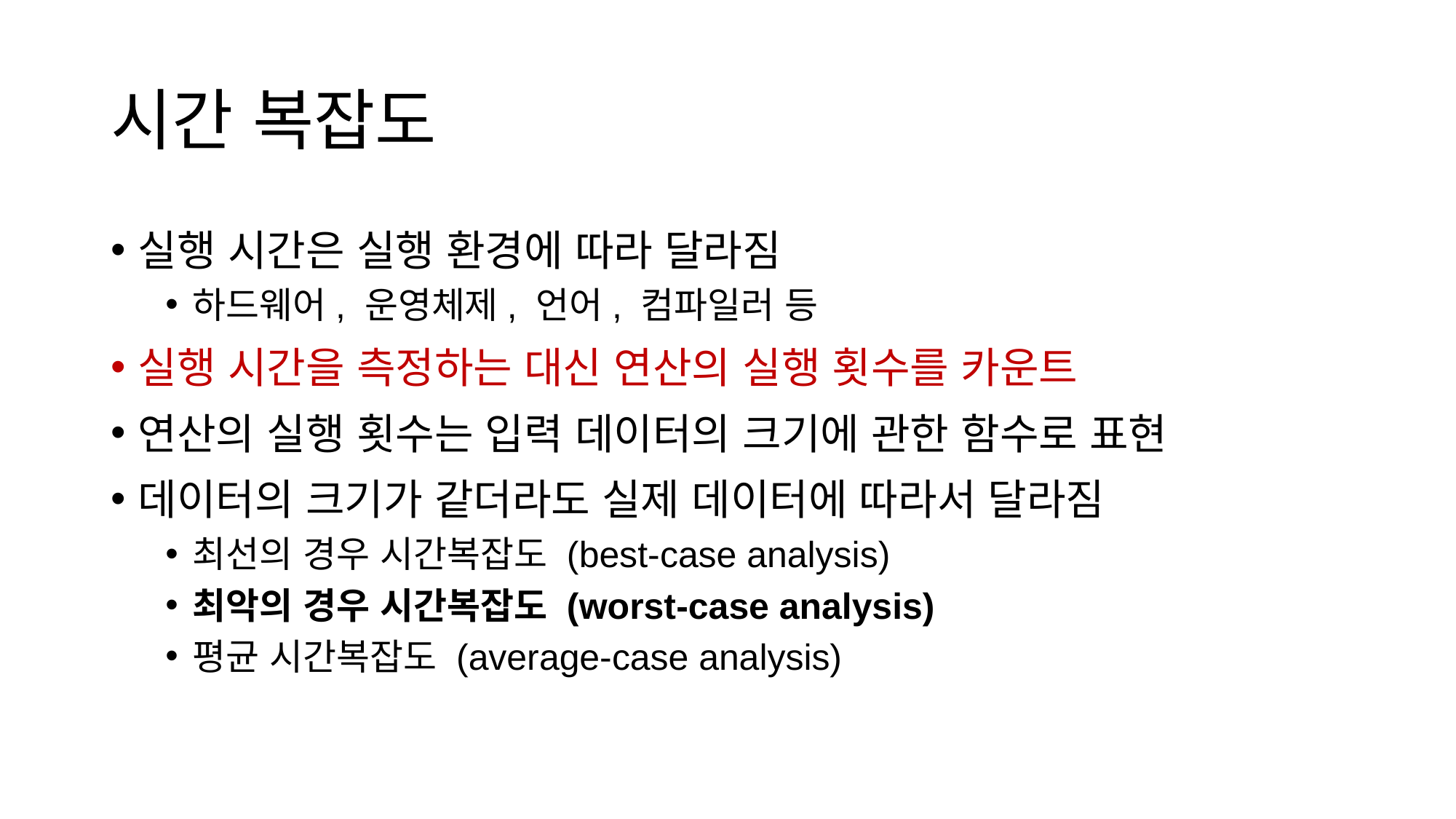

# 시간 복잡도
실행 시간은 실행 환경에 따라 달라짐
하드웨어, 운영체제, 언어, 컴파일러 등
실행 시간을 측정하는 대신 연산의 실행 횟수를 카운트
연산의 실행 횟수는 입력 데이터의 크기에 관한 함수로 표현
데이터의 크기가 같더라도 실제 데이터에 따라서 달라짐
최선의 경우 시간복잡도 (best-case analysis)
최악의 경우 시간복잡도 (worst-case analysis)
평균 시간복잡도 (average-case analysis)